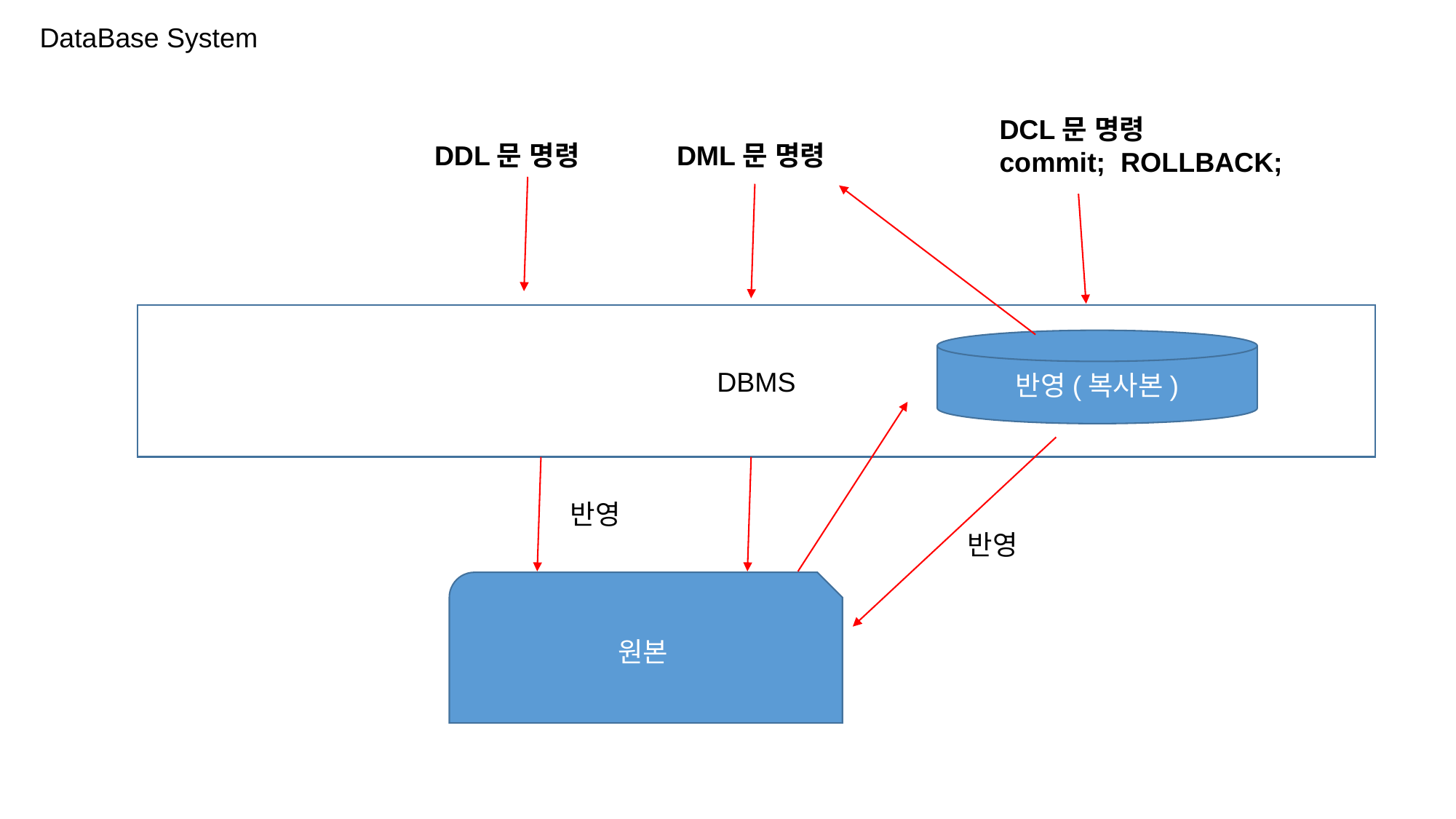

DataBase System
DCL문 명령
commit;  ROLLBACK;
DDL문 명령
DML문 명령
DBMS
반영(복사본)
반영
반영
원본